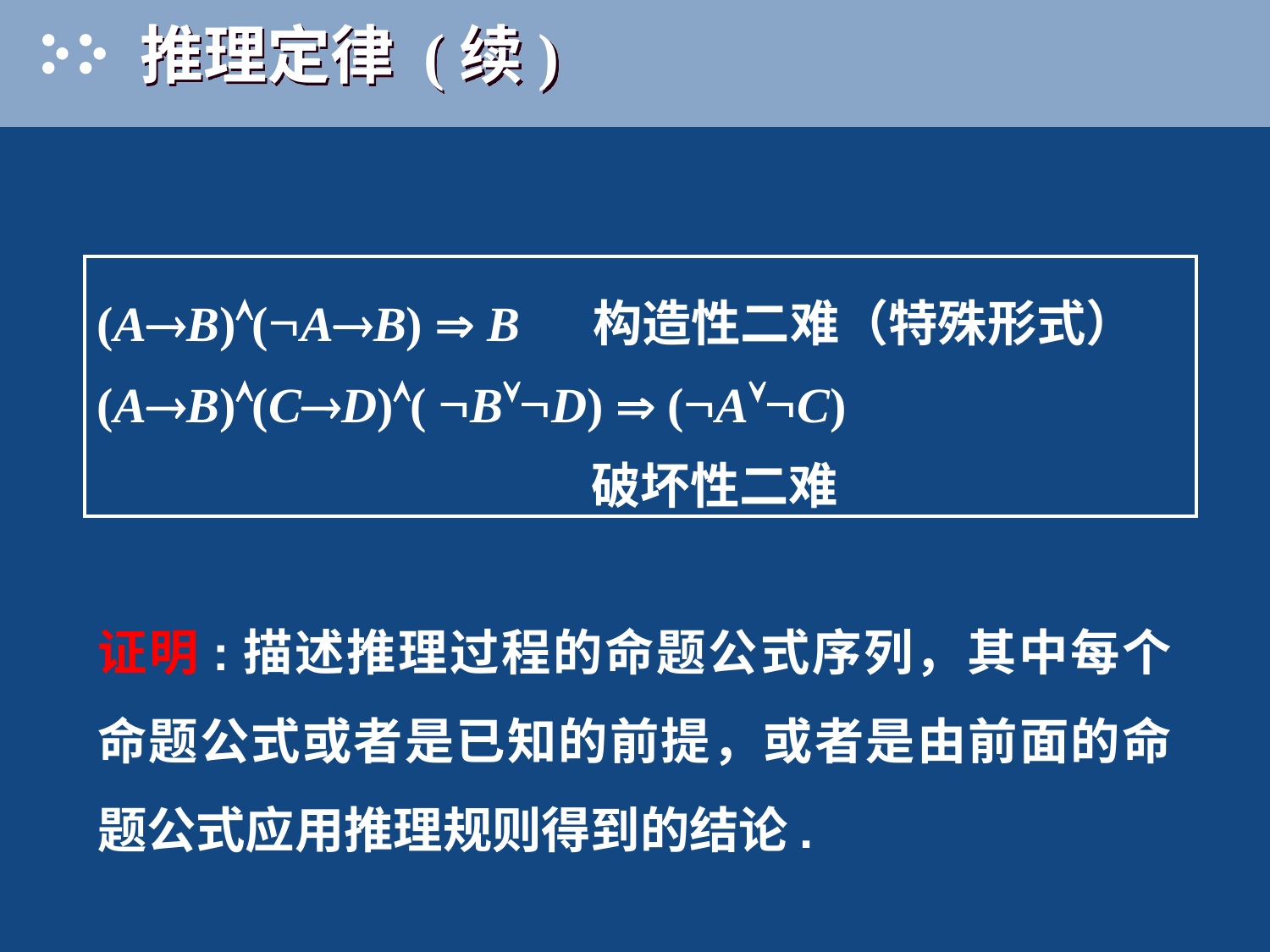

# 推理定律 (续)
(A→B)∧(¬A→B) ⇒ B     构造性二难（特殊形式）
(A→B)∧(C→D)∧( ¬B∨¬D) ⇒ (¬A∨¬C)
                                           破坏性二难
证明:描述推理过程的命题公式序列，其中每个命题公式或者是已知的前提，或者是由前面的命题公式应用推理规则得到的结论.